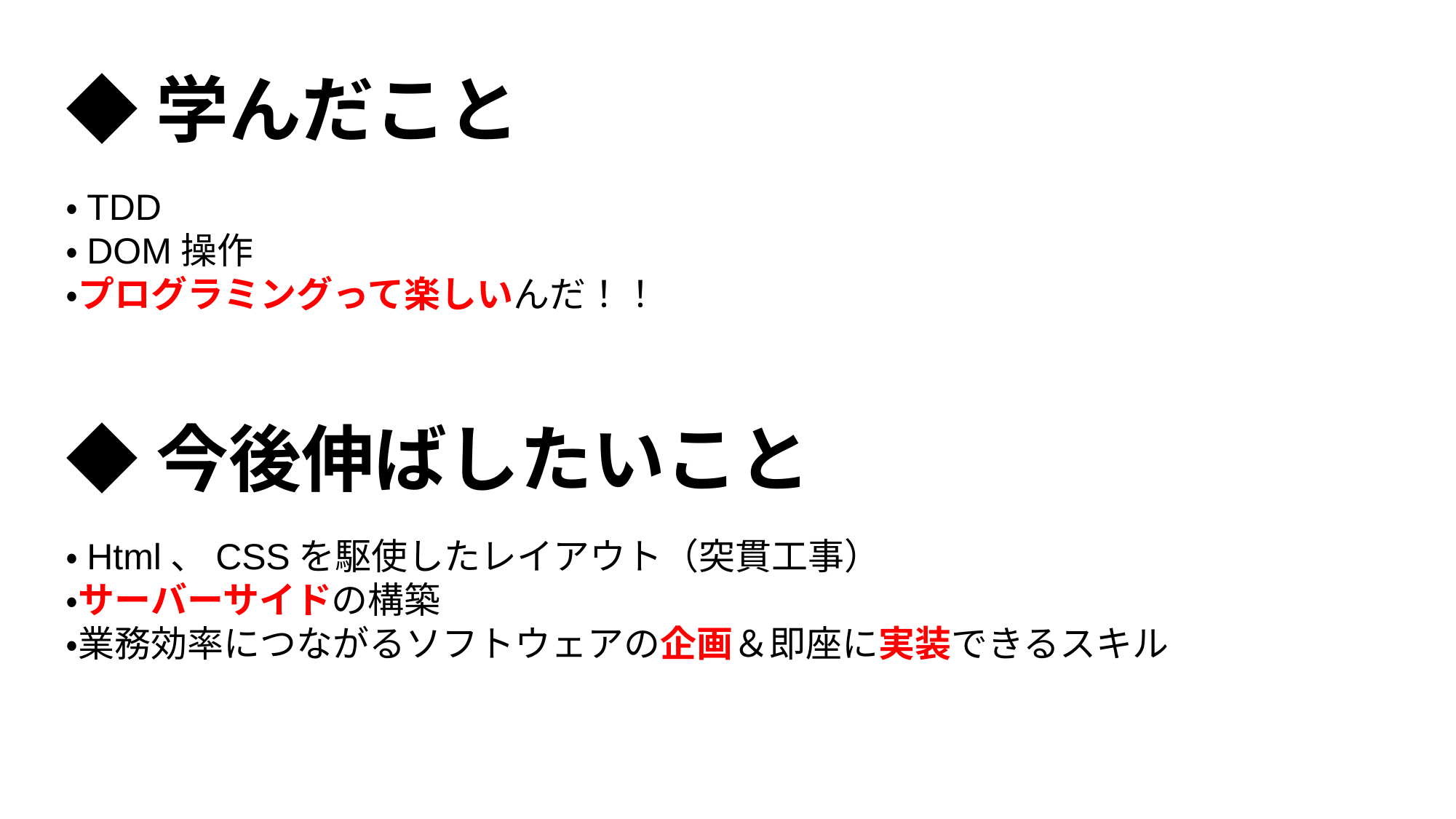

◆学んだこと

・TDD
・DOM操作
・プログラミングって楽しいんだ！！

◆今後伸ばしたいこと

・Html、CSSを駆使したレイアウト（突貫工事）
・サーバーサイドの構築
・業務効率につながるソフトウェアの企画＆即座に実装できるスキル